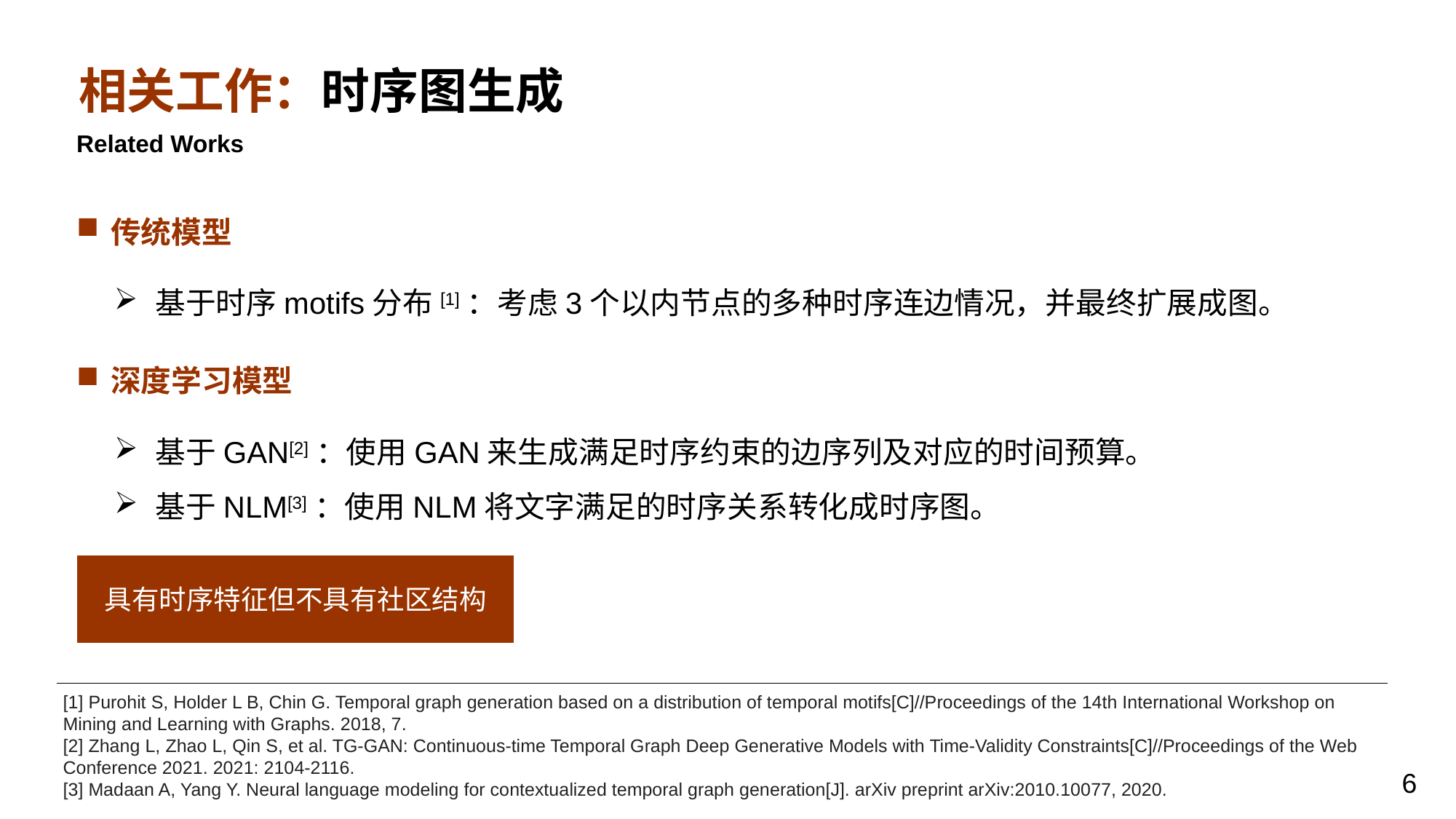

相关工作：时序图生成
Related Works
传统模型
基于时序motifs分布[1]：考虑3个以内节点的多种时序连边情况，并最终扩展成图。
深度学习模型
基于GAN[2]：使用GAN来生成满足时序约束的边序列及对应的时间预算。
基于NLM[3]：使用NLM将文字满足的时序关系转化成时序图。
具有时序特征但不具有社区结构
[1] Purohit S, Holder L B, Chin G. Temporal graph generation based on a distribution of temporal motifs[C]//Proceedings of the 14th International Workshop on Mining and Learning with Graphs. 2018, 7.
[2] Zhang L, Zhao L, Qin S, et al. TG-GAN: Continuous-time Temporal Graph Deep Generative Models with Time-Validity Constraints[C]//Proceedings of the Web Conference 2021. 2021: 2104-2116.
[3] Madaan A, Yang Y. Neural language modeling for contextualized temporal graph generation[J]. arXiv preprint arXiv:2010.10077, 2020.
6